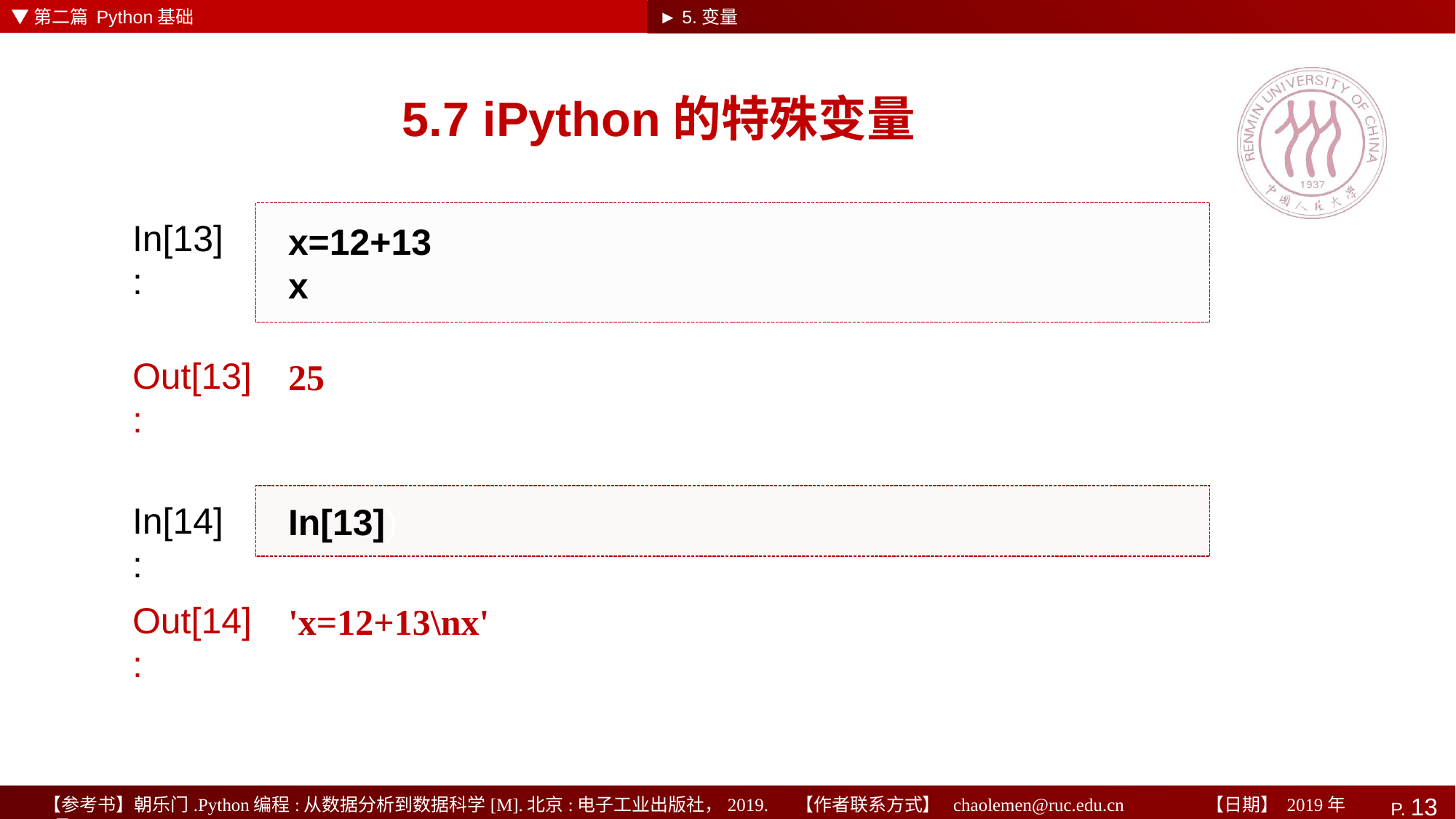

▼第二篇 Python基础
► 5.变量
# 5.7 iPython的特殊变量
x=12+13
x
In[13]:
25
Out[13]:
In[13])
In[14]:
'x=12+13\nx'
Out[14]: